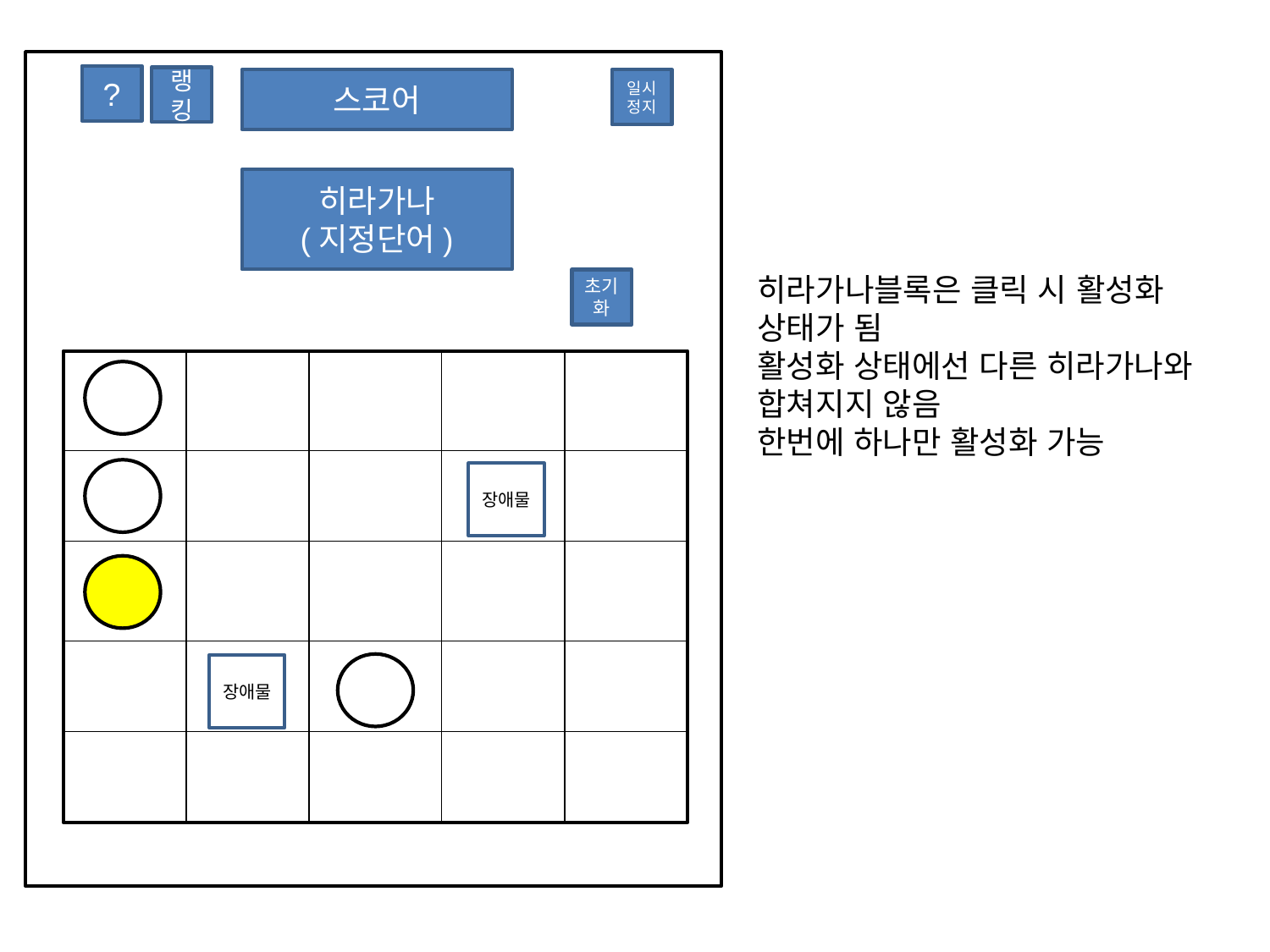

?
랭킹
스코어
일시정지
히라가나
(지정단어)
히라가나블록은 클릭 시 활성화
상태가 됨
활성화 상태에선 다른 히라가나와 합쳐지지 않음
한번에 하나만 활성화 가능
초기화

장애물

장애물